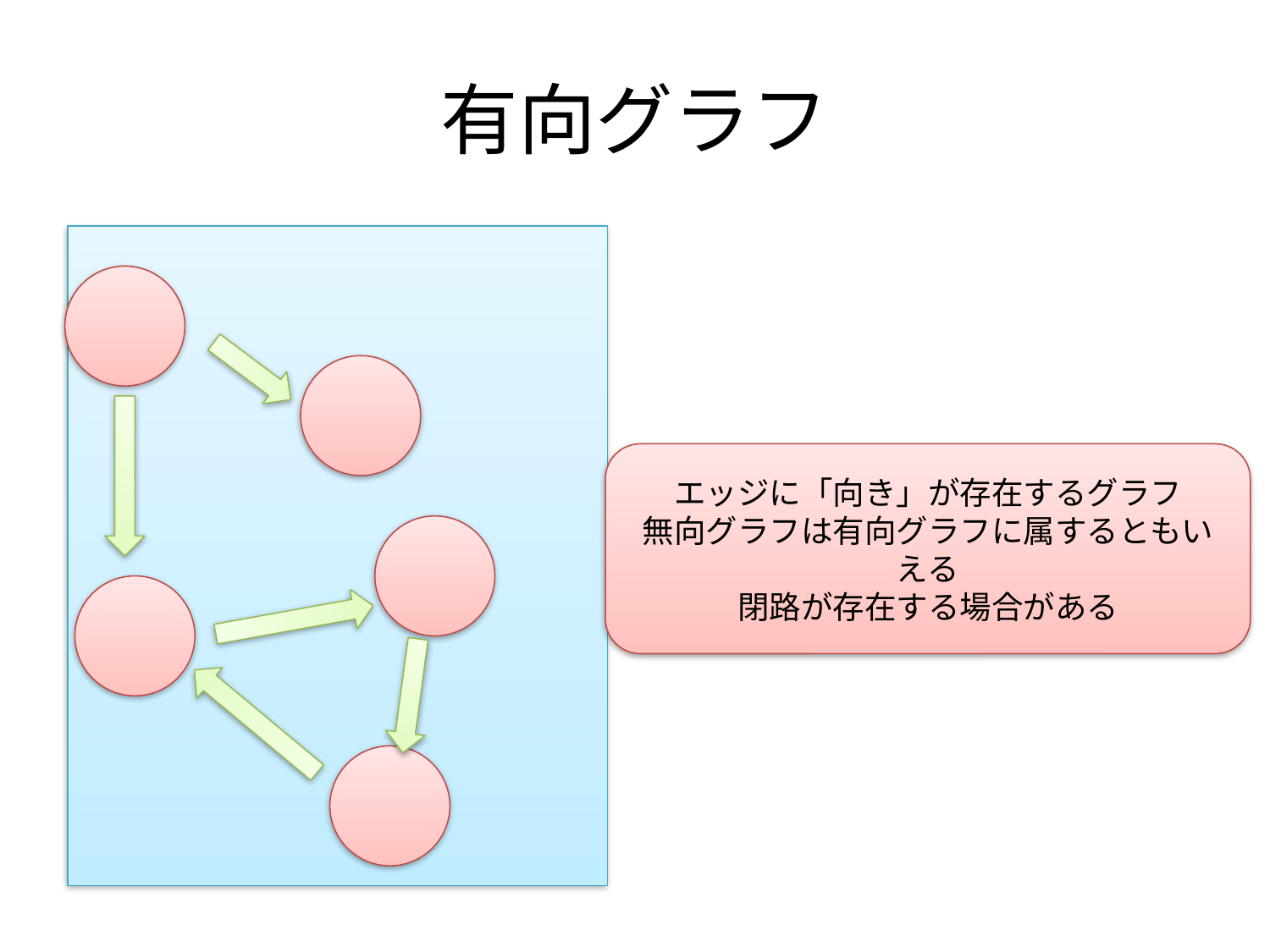

# 有向グラフ

エッジに「向き」が存在するグラフ
無向グラフは有向グラフに属するともいえる
閉路が存在する場合がある